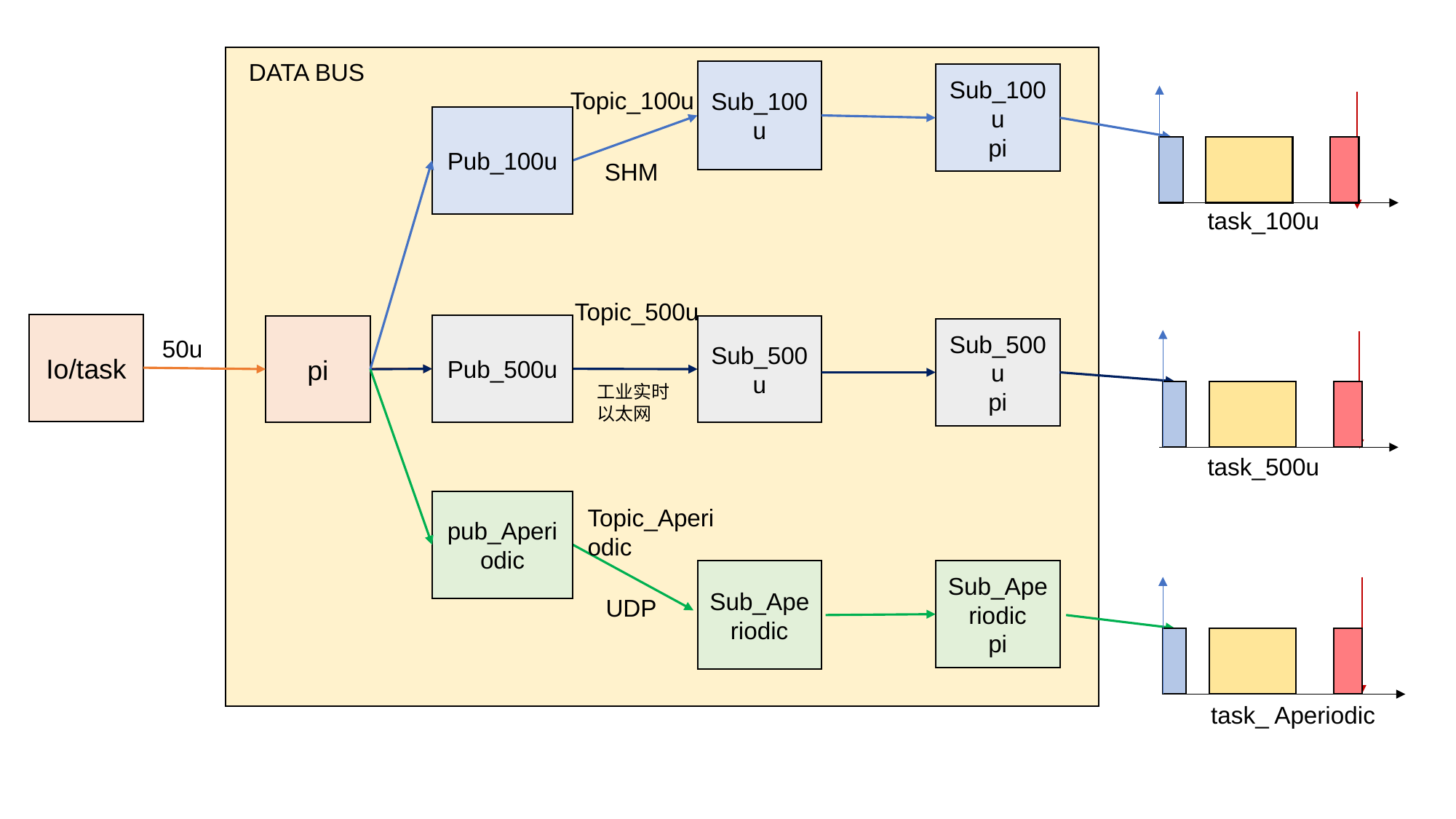

DATA BUS
Sub_100u
Sub_100u
pi
Topic_100u
Pub_100u

SHM
task_100u
Topic_500u
Io/task
Pub_500u
pi
Sub_500u
Sub_500u
pi
50u
工业实时
以太网

task_500u
pub_Aperiodic
Topic_Aperiodic
Sub_Aperiodic
Sub_Aperiodic
pi
UDP

task_ Aperiodic